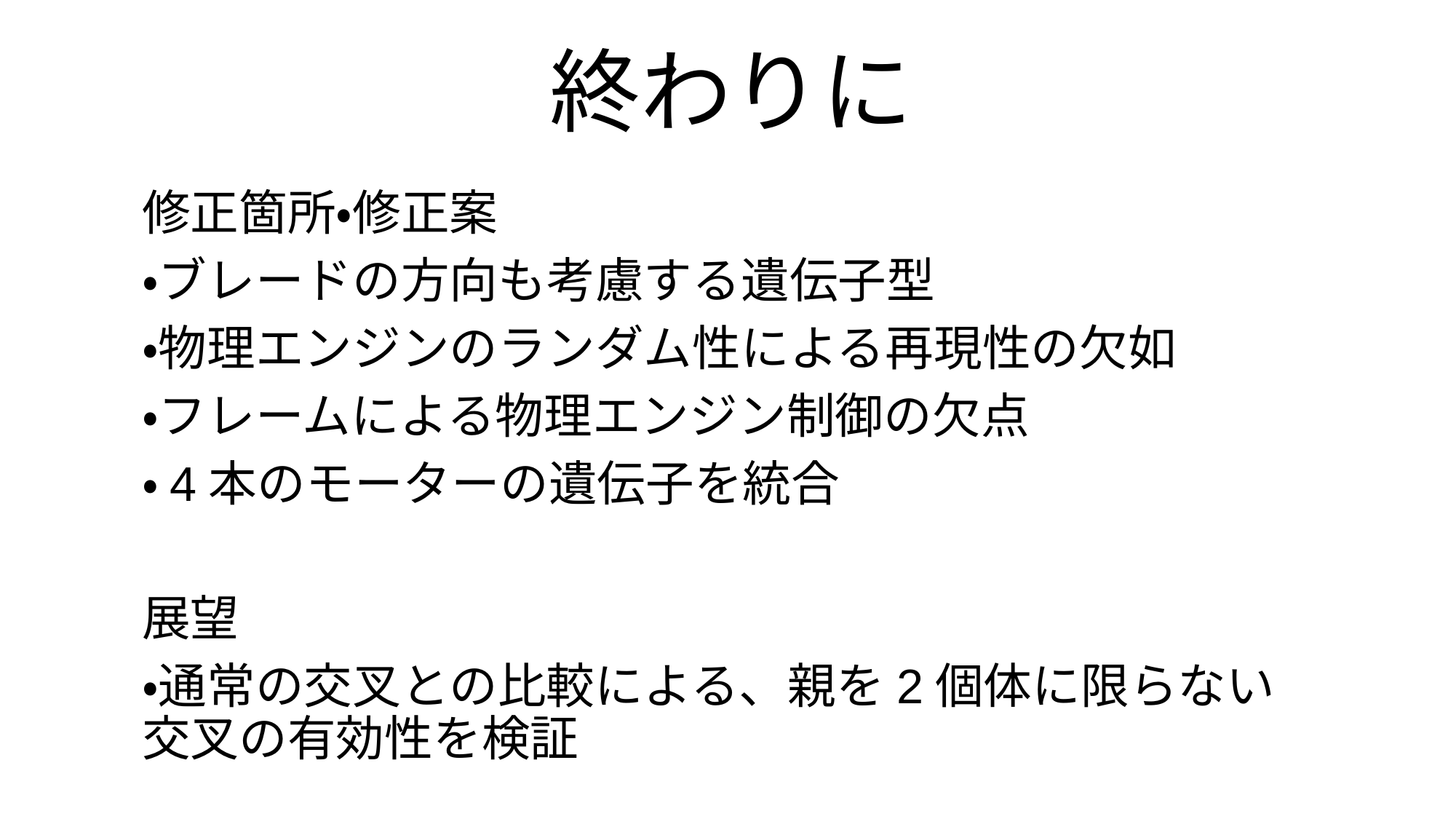

# 終わりに
修正箇所・修正案
・ブレードの方向も考慮する遺伝子型
・物理エンジンのランダム性による再現性の欠如
・フレームによる物理エンジン制御の欠点
・4本のモーターの遺伝子を統合

展望
・通常の交叉との比較による、親を2個体に限らない交叉の有効性を検証